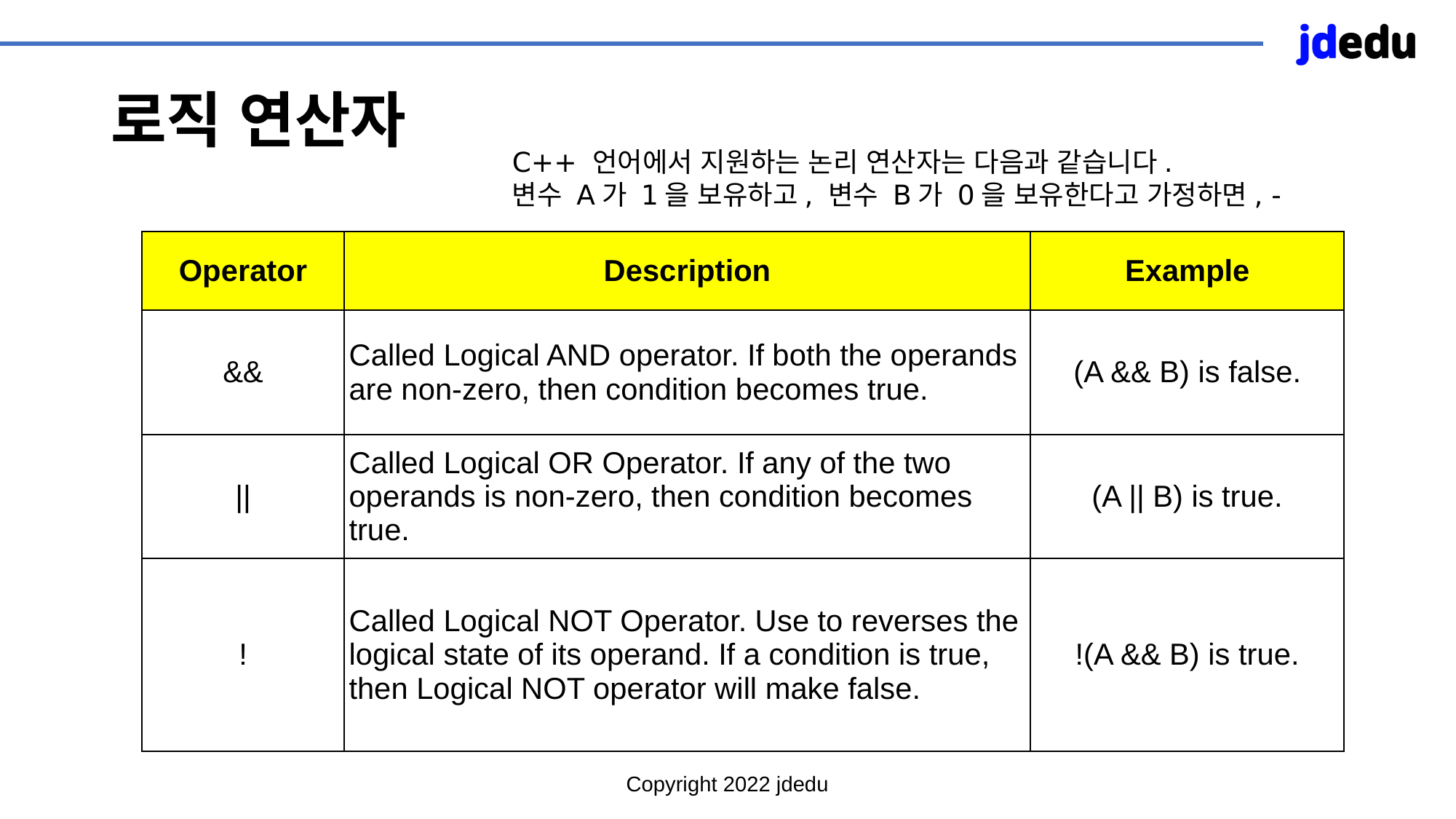

# 로직 연산자
C++ 언어에서 지원하는 논리 연산자는 다음과 같습니다.
변수 A가 1을 보유하고, 변수 B가 0을 보유한다고 가정하면, -
| Operator | Description | Example |
| --- | --- | --- |
| && | Called Logical AND operator. If both the operands are non-zero, then condition becomes true. | (A && B) is false. |
| || | Called Logical OR Operator. If any of the two operands is non-zero, then condition becomes true. | (A || B) is true. |
| ! | Called Logical NOT Operator. Use to reverses the logical state of its operand. If a condition is true, then Logical NOT operator will make false. | !(A && B) is true. |